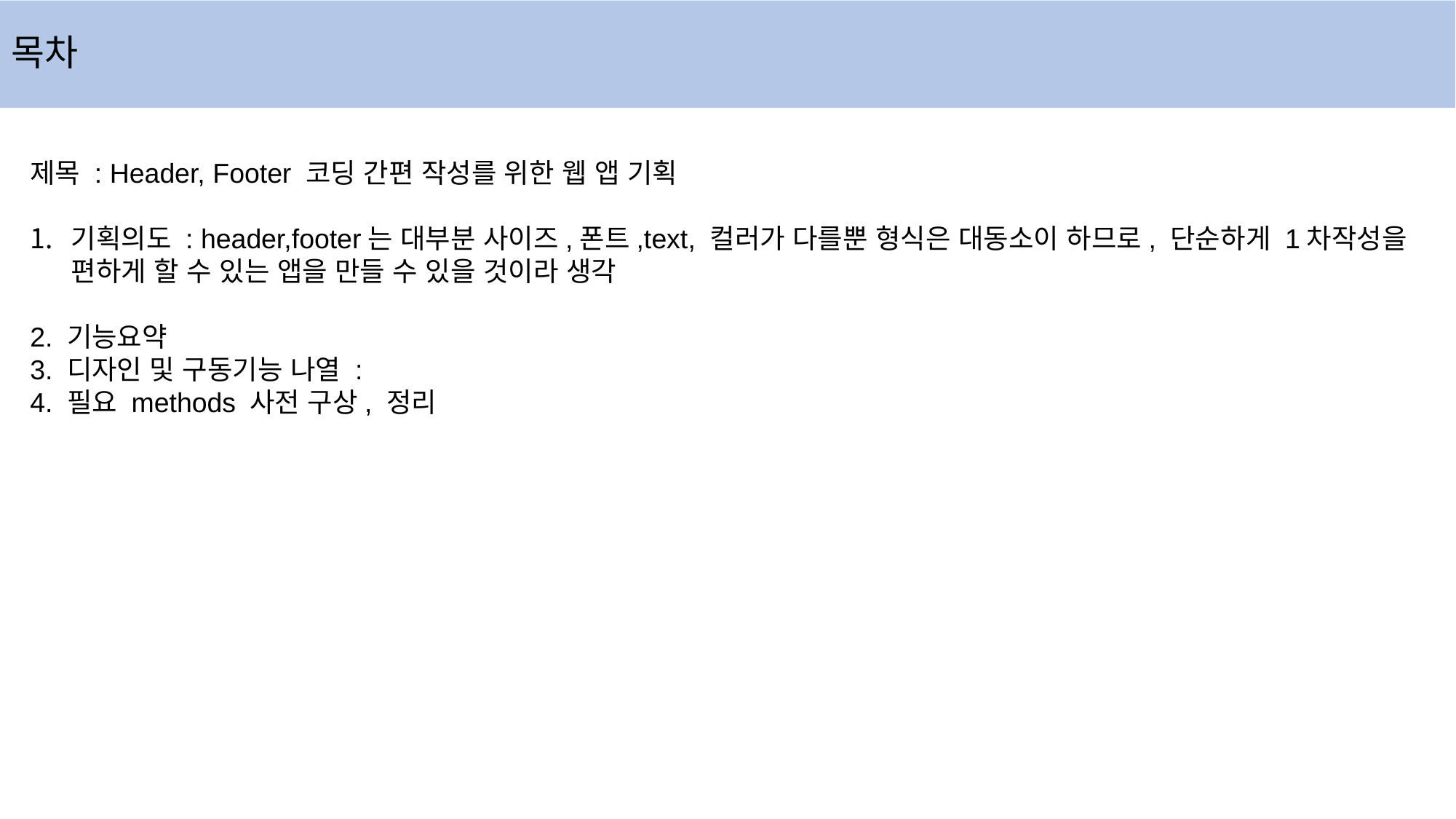

# 목차
제목 : Header, Footer 코딩 간편 작성를 위한 웹 앱 기획

기획의도 : header,footer는 대부분 사이즈,폰트,text, 컬러가 다를뿐 형식은 대동소이 하므로, 단순하게 1차작성을 편하게 할 수 있는 앱을 만들 수 있을 것이라 생각

2. 기능요약
3. 디자인 및 구동기능 나열 :
4. 필요 methods 사전 구상, 정리